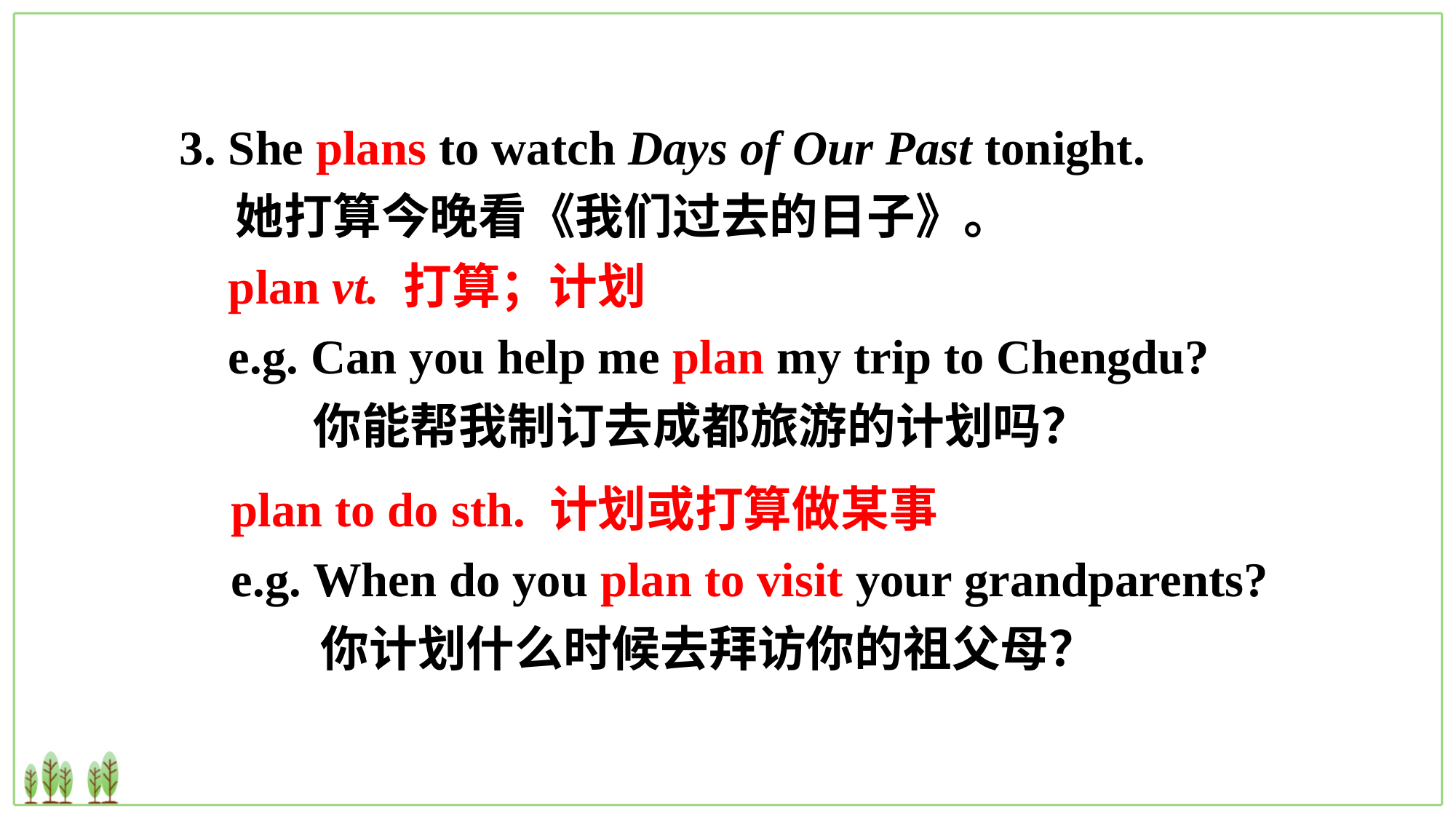

3. She plans to watch Days of Our Past tonight.
    她打算今晚看《我们过去的日子》。
    plan vt. 打算；计划
    e.g. Can you help me plan my trip to Chengdu?
           你能帮我制订去成都旅游的计划吗？
plan to do sth. 计划或打算做某事
e.g. When do you plan to visit your grandparents?
       你计划什么时候去拜访你的祖父母？